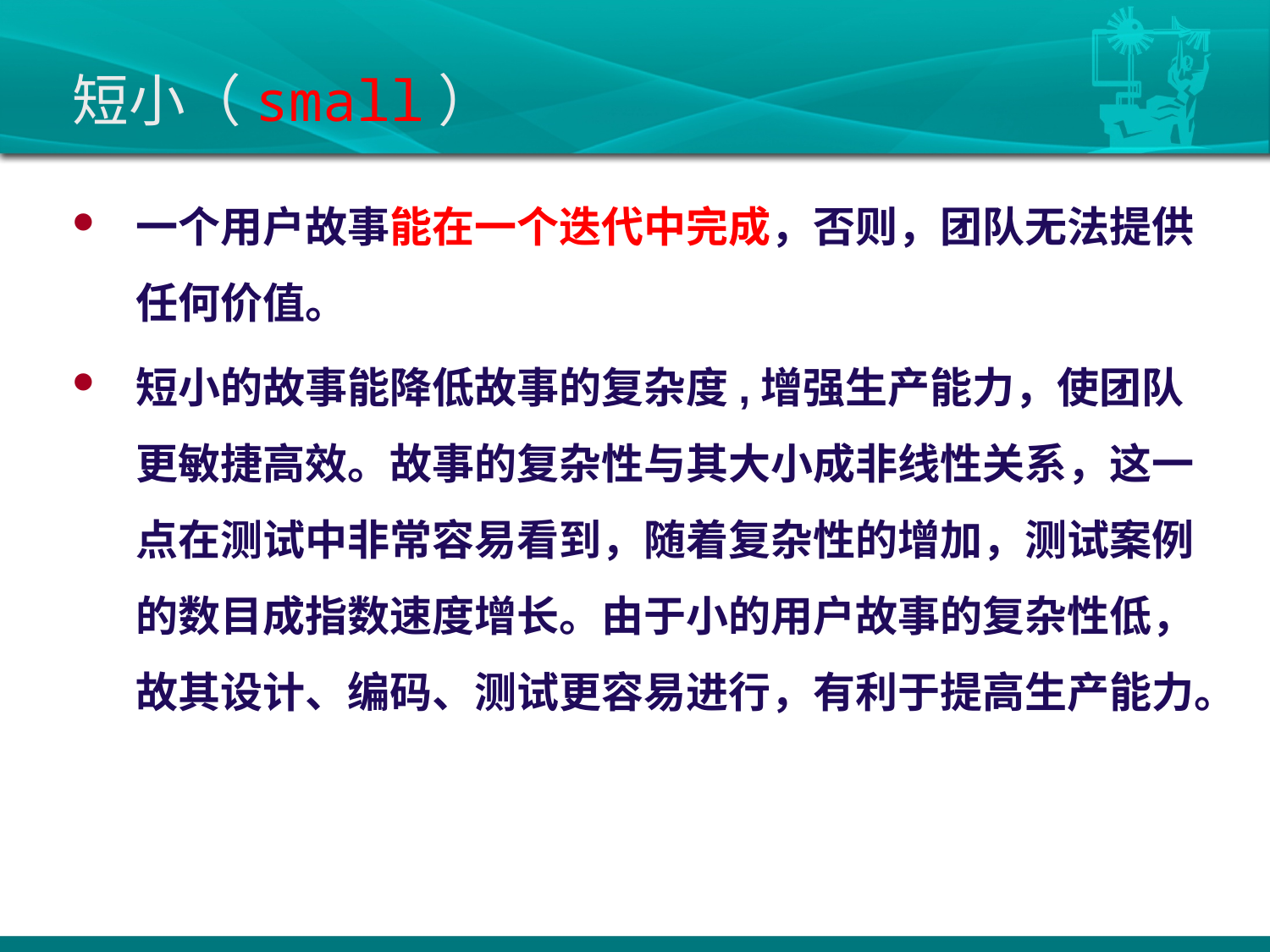

# 短小（small）
一个用户故事能在一个迭代中完成，否则，团队无法提供任何价值。
短小的故事能降低故事的复杂度,增强生产能力，使团队更敏捷高效。故事的复杂性与其大小成非线性关系，这一点在测试中非常容易看到，随着复杂性的增加，测试案例的数目成指数速度增长。由于小的用户故事的复杂性低，故其设计、编码、测试更容易进行，有利于提高生产能力。